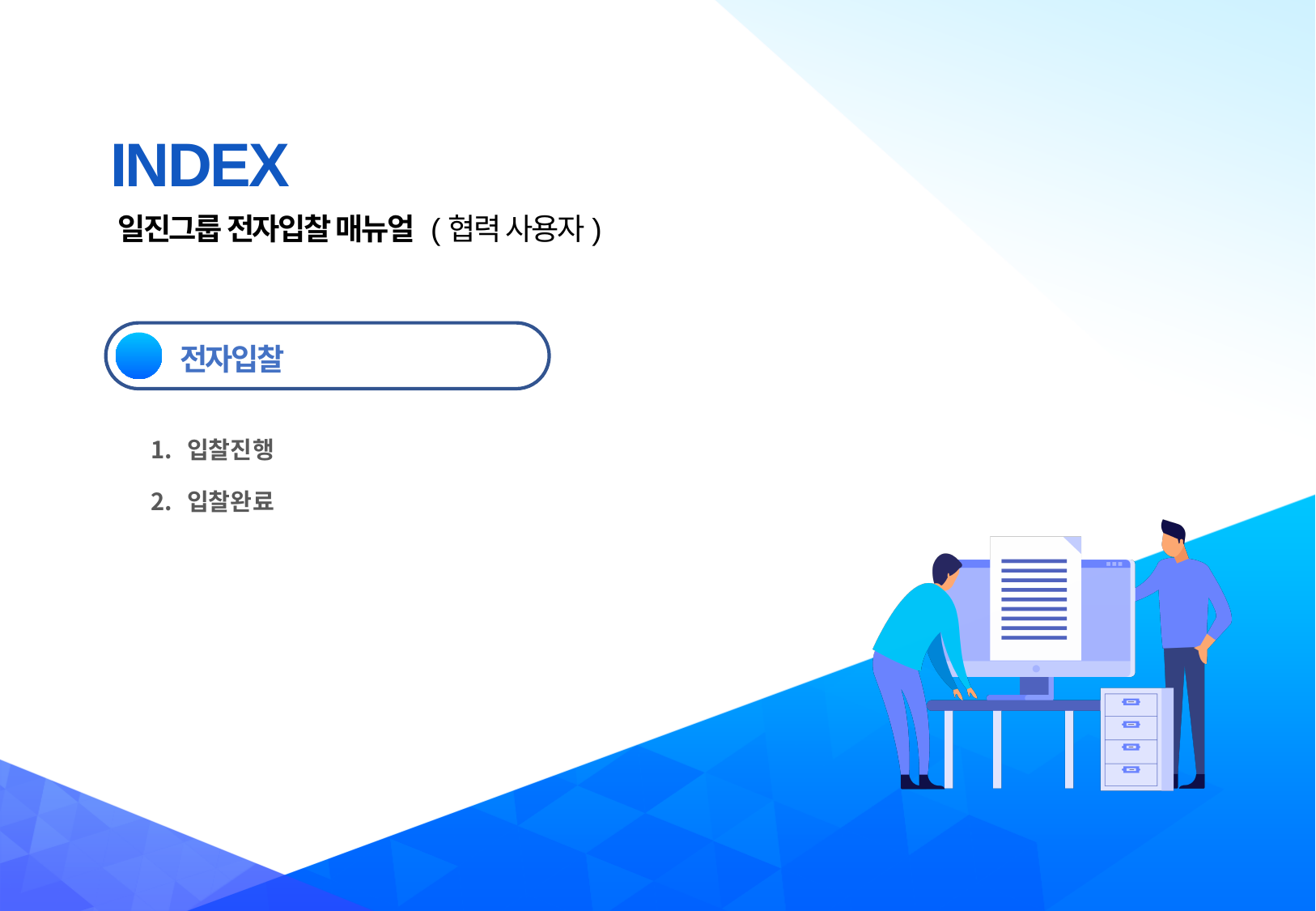

INDEX
일진그룹 전자입찰 매뉴얼 (협력 사용자)

Ⅲ
전자입찰
| 입찰진행 입찰완료 |
| --- |